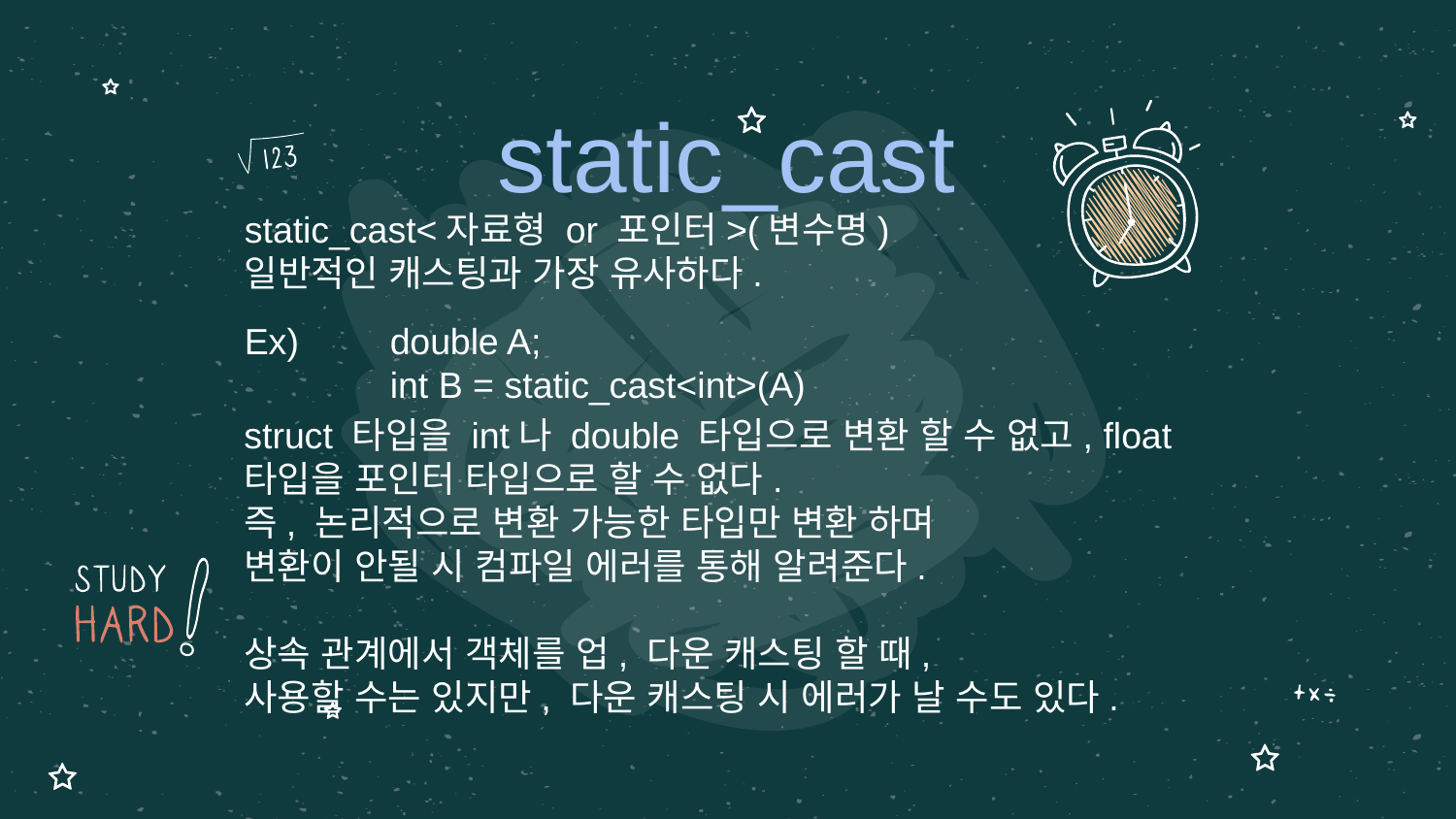

# static_cast

static_cast<자료형 or 포인터>(변수명)
일반적인 캐스팅과 가장 유사하다.
Ex)	double A;
	int B = static_cast<int>(A)
struct 타입을 int나 double 타입으로 변환 할 수 없고, float 타입을 포인터 타입으로 할 수 없다.
즉, 논리적으로 변환 가능한 타입만 변환 하며
변환이 안될 시 컴파일 에러를 통해 알려준다.

상속 관계에서 객체를 업, 다운 캐스팅 할 때,
사용할 수는 있지만, 다운 캐스팅 시 에러가 날 수도 있다.